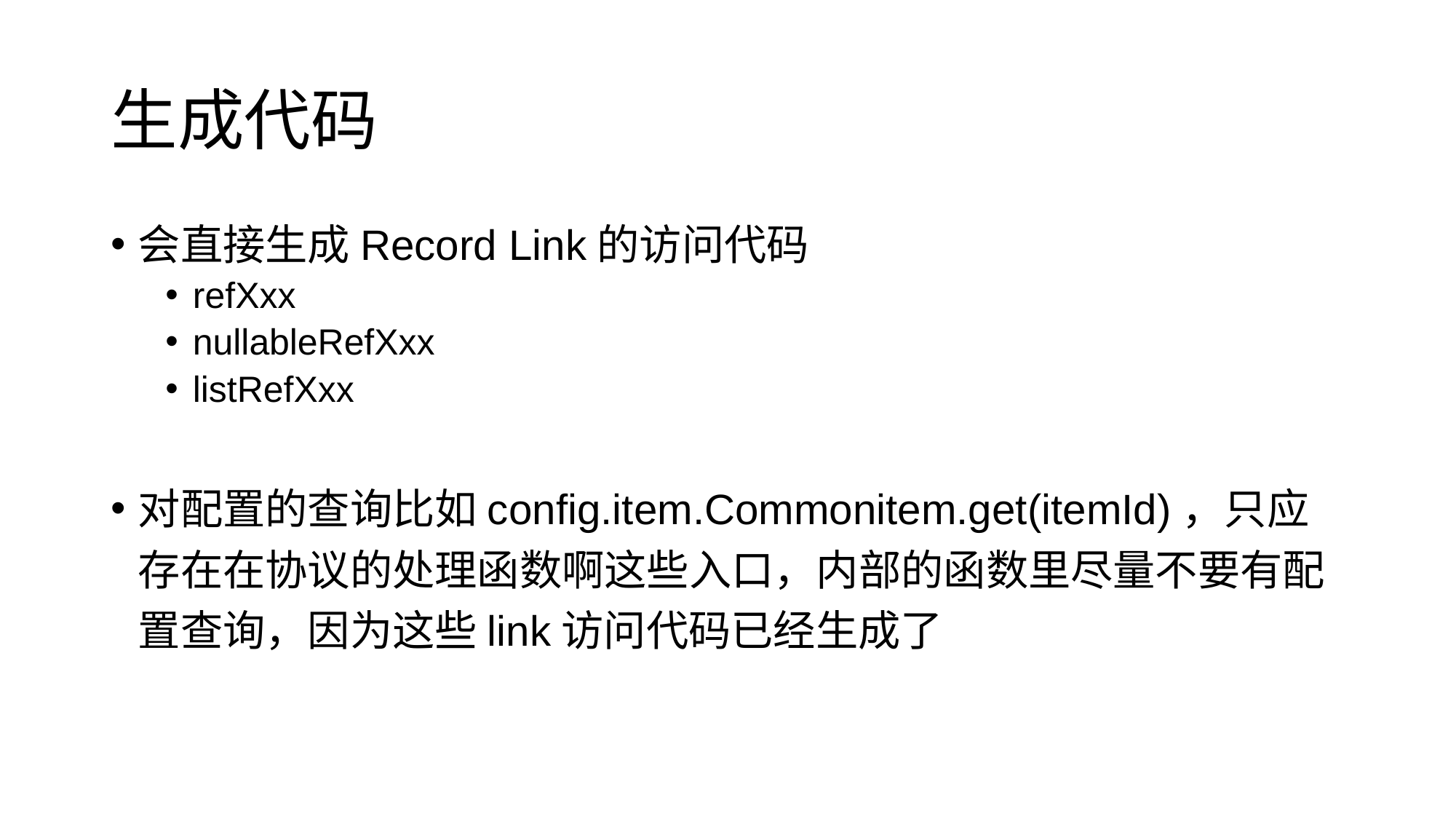

# 生成代码
会直接生成Record Link的访问代码
refXxx
nullableRefXxx
listRefXxx

对配置的查询比如config.item.Commonitem.get(itemId)，只应存在在协议的处理函数啊这些入口，内部的函数里尽量不要有配置查询，因为这些link访问代码已经生成了